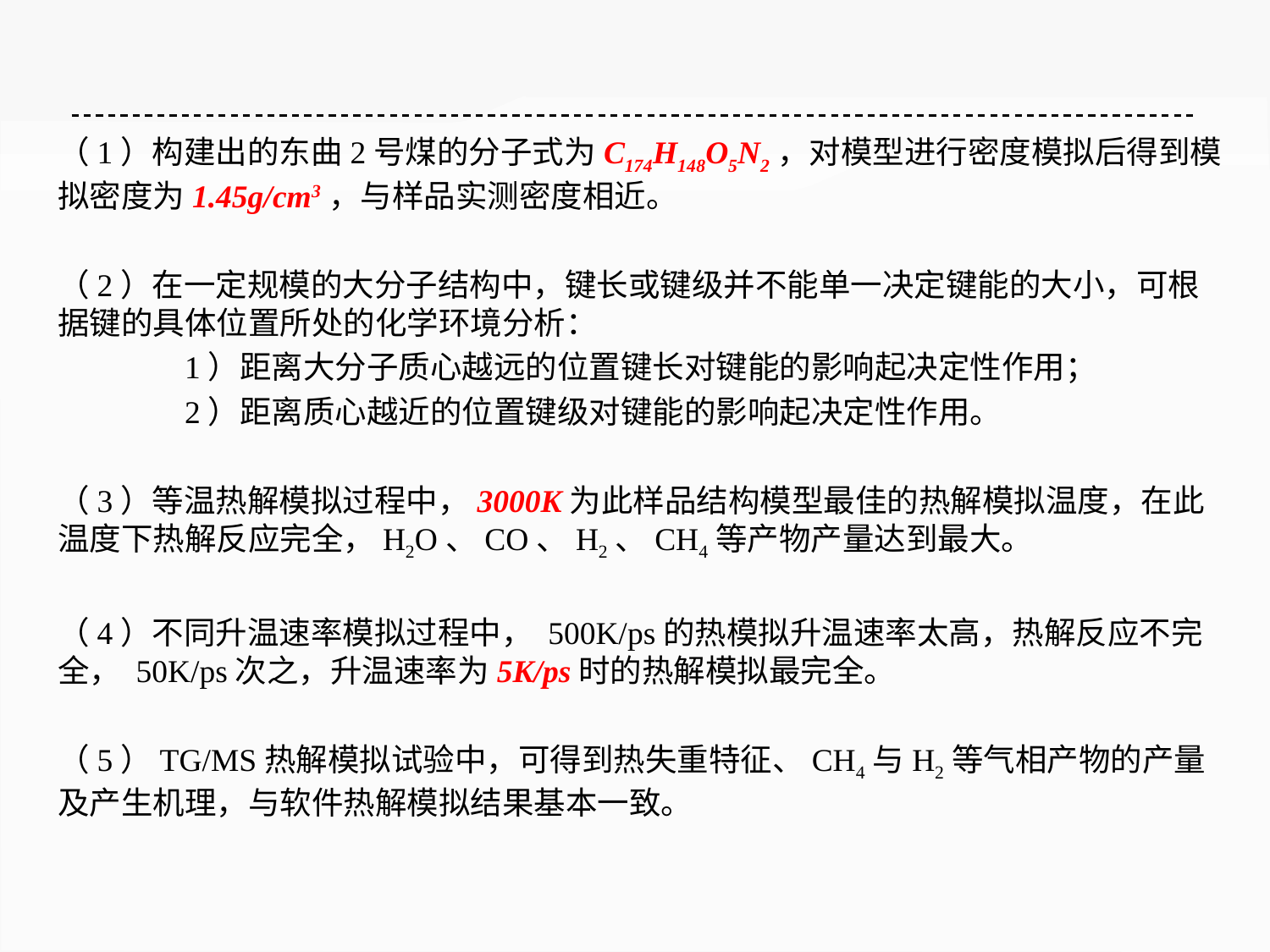

（1）构建出的东曲2号煤的分子式为C174H148O5N2，对模型进行密度模拟后得到模拟密度为1.45g/cm3，与样品实测密度相近。

（2）在一定规模的大分子结构中，键长或键级并不能单一决定键能的大小，可根据键的具体位置所处的化学环境分析：
	1）距离大分子质心越远的位置键长对键能的影响起决定性作用；
	2）距离质心越近的位置键级对键能的影响起决定性作用。

（3）等温热解模拟过程中，3000K为此样品结构模型最佳的热解模拟温度，在此温度下热解反应完全，H2O、CO、H2、CH4等产物产量达到最大。

（4）不同升温速率模拟过程中， 500K/ps的热模拟升温速率太高，热解反应不完全， 50K/ps次之，升温速率为5K/ps时的热解模拟最完全。

（5）TG/MS热解模拟试验中，可得到热失重特征、CH4与H2等气相产物的产量及产生机理，与软件热解模拟结果基本一致。